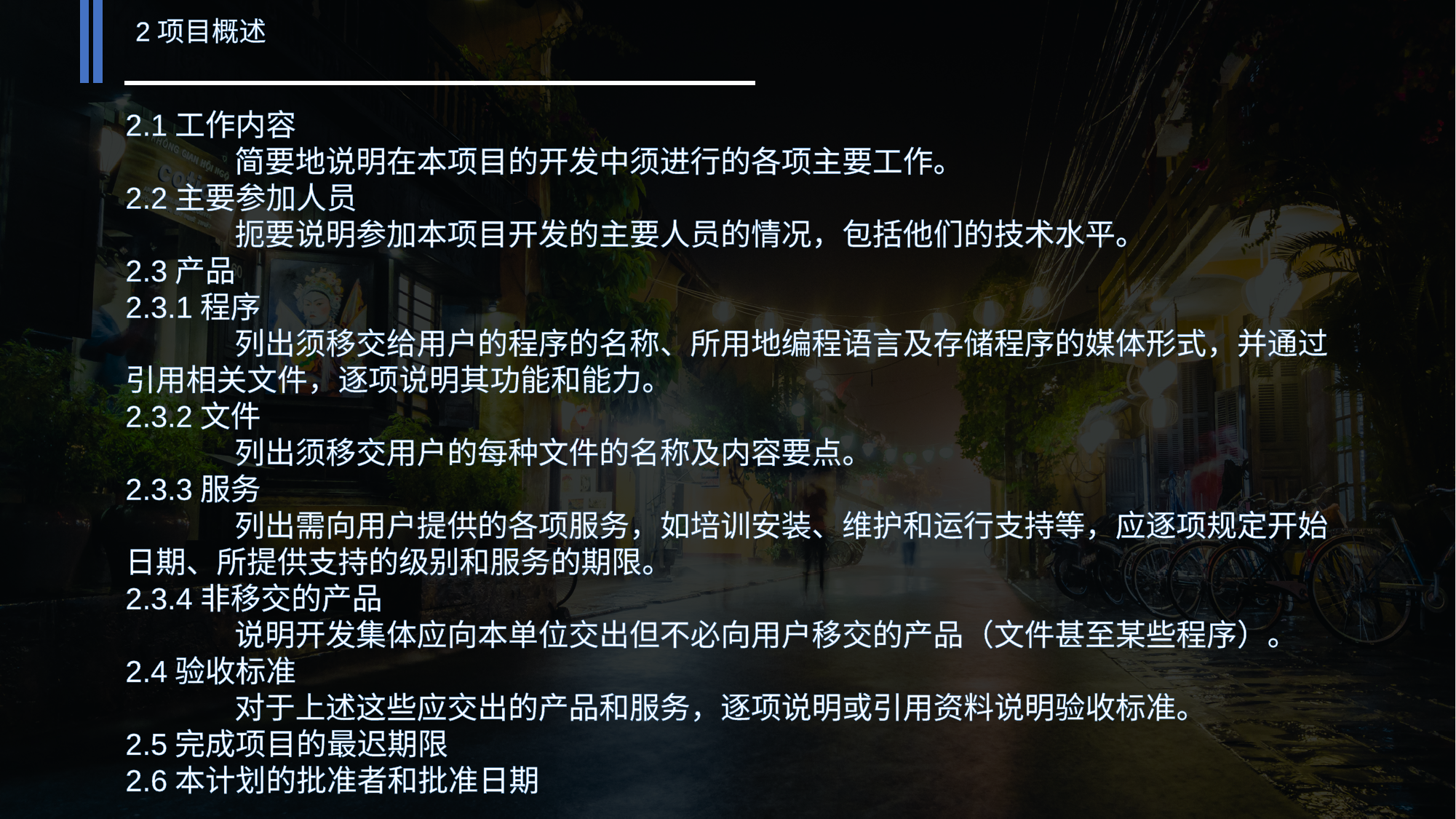

2项目概述
2.1工作内容
	简要地说明在本项目的开发中须进行的各项主要工作。
2.2主要参加人员
	扼要说明参加本项目开发的主要人员的情况，包括他们的技术水平。
2.3产品
2.3.1程序
	列出须移交给用户的程序的名称、所用地编程语言及存储程序的媒体形式，并通过引用相关文件，逐项说明其功能和能力。
2.3.2文件
	列出须移交用户的每种文件的名称及内容要点。
2.3.3服务
	列出需向用户提供的各项服务，如培训安装、维护和运行支持等，应逐项规定开始日期、所提供支持的级别和服务的期限。
2.3.4非移交的产品
	说明开发集体应向本单位交出但不必向用户移交的产品（文件甚至某些程序）。
2.4验收标准
	对于上述这些应交出的产品和服务，逐项说明或引用资料说明验收标准。
2.5完成项目的最迟期限
2.6本计划的批准者和批准日期